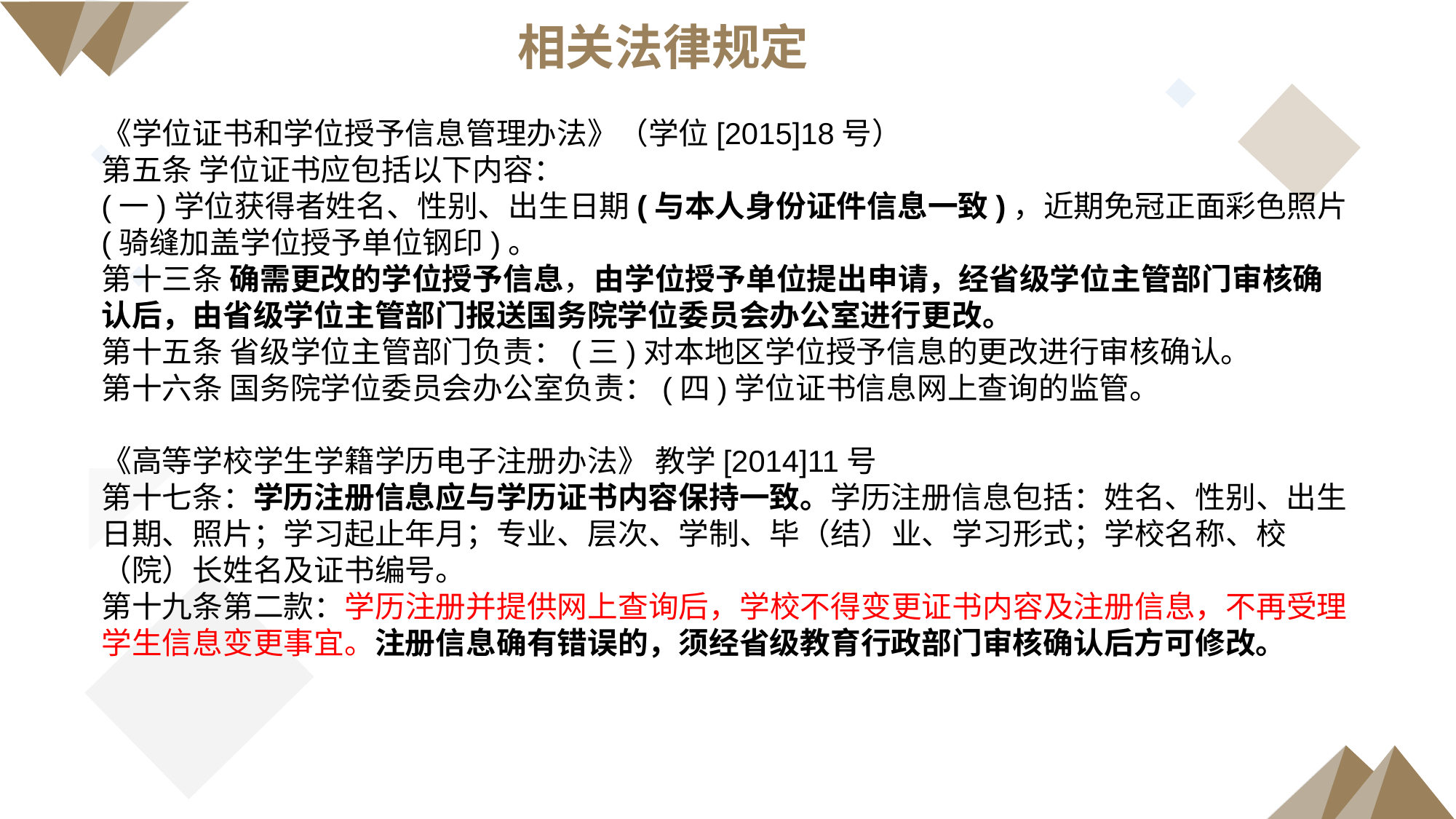

相关法律规定

《学位证书和学位授予信息管理办法》（学位[2015]18号）
第五条 学位证书应包括以下内容：
(一)学位获得者姓名、性别、出生日期(与本人身份证件信息一致)，近期免冠正面彩色照片(骑缝加盖学位授予单位钢印)。
第十三条 确需更改的学位授予信息，由学位授予单位提出申请，经省级学位主管部门审核确认后，由省级学位主管部门报送国务院学位委员会办公室进行更改。
第十五条 省级学位主管部门负责：(三)对本地区学位授予信息的更改进行审核确认。
第十六条 国务院学位委员会办公室负责：(四)学位证书信息网上查询的监管。

《高等学校学生学籍学历电子注册办法》 教学[2014]11号
第十七条：学历注册信息应与学历证书内容保持一致。学历注册信息包括：姓名、性别、出生日期、照片；学习起止年月；专业、层次、学制、毕（结）业、学习形式；学校名称、校（院）长姓名及证书编号。
第十九条第二款：学历注册并提供网上查询后，学校不得变更证书内容及注册信息，不再受理学生信息变更事宜。注册信息确有错误的，须经省级教育行政部门审核确认后方可修改。